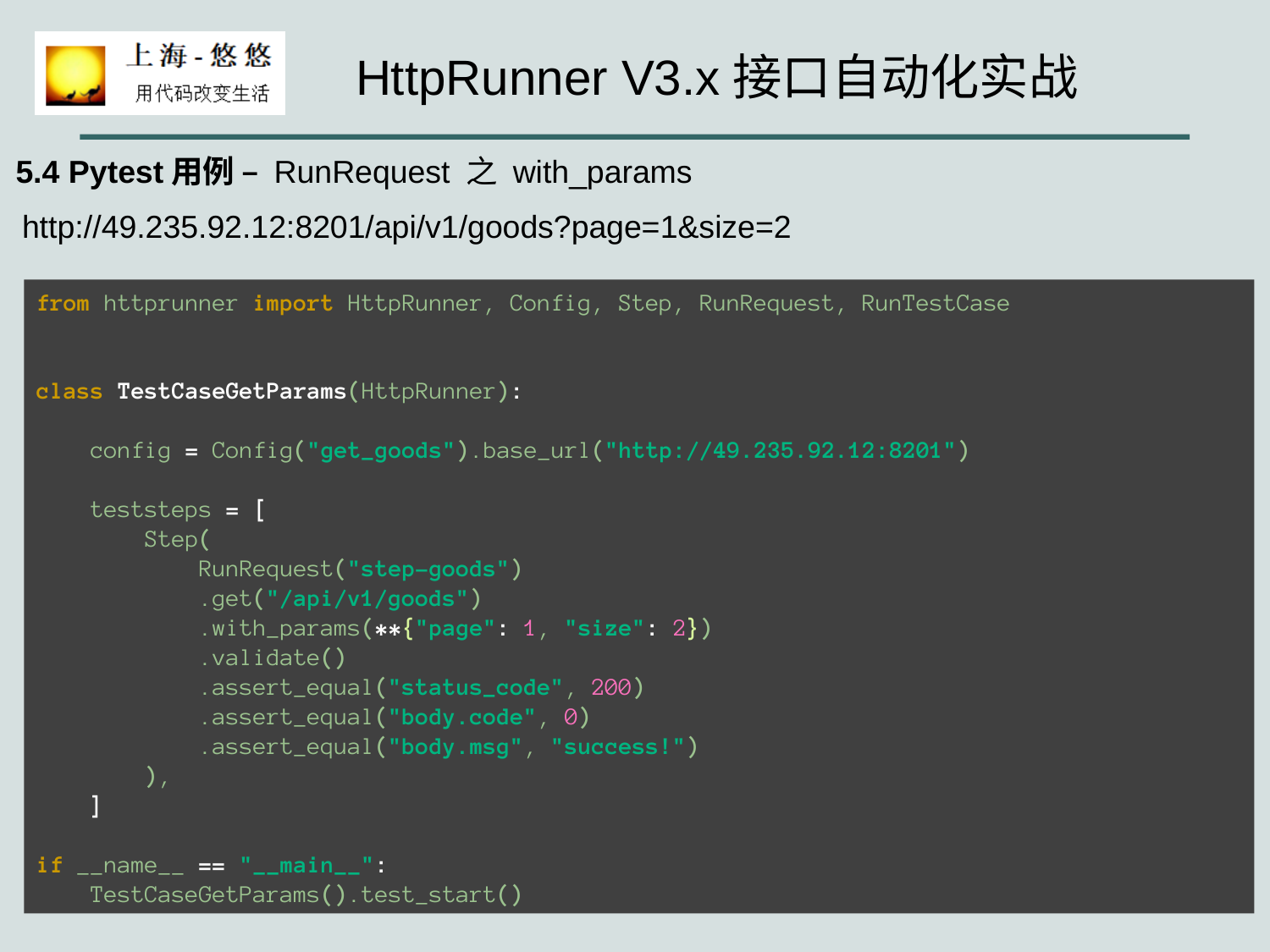

5.4 Pytest用例 – RunRequest 之 with_params
http://49.235.92.12:8201/api/v1/goods?page=1&size=2
from httprunner import HttpRunner, Config, Step, RunRequest, RunTestCase
class TestCaseGetParams(HttpRunner):
    config = Config("get_goods").base_url("http://49.235.92.12:8201")
    teststeps = [
        Step(
            RunRequest("step-goods")
            .get("/api/v1/goods")
            .with_params(**{"page": 1, "size": 2})
            .validate()
            .assert_equal("status_code", 200)
            .assert_equal("body.code", 0)
            .assert_equal("body.msg", "success!")
        ),
    ]
if __name__ == "__main__":
    TestCaseGetParams().test_start()